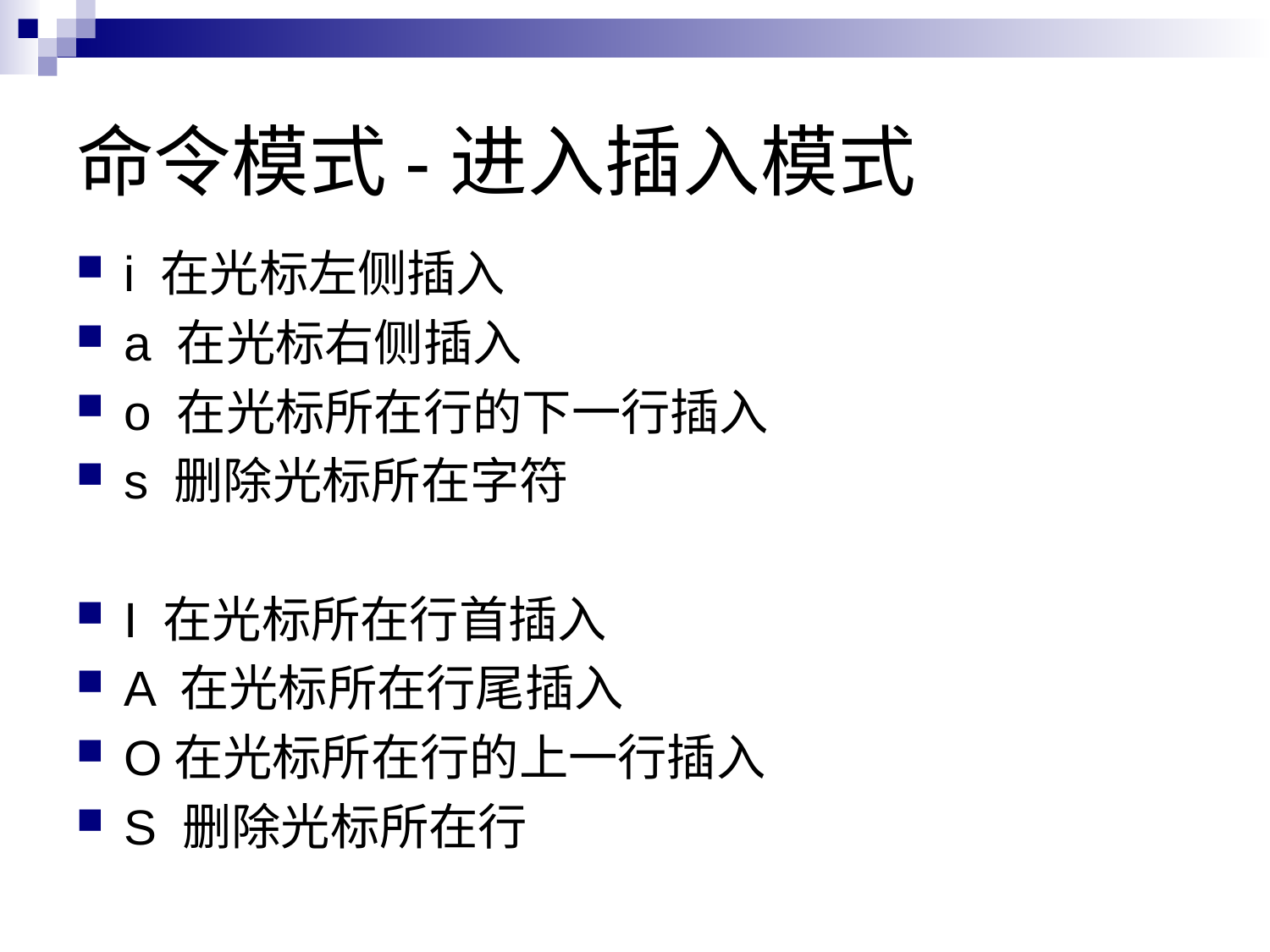

# 命令模式-进入插入模式
i 在光标左侧插入
a 在光标右侧插入
o 在光标所在行的下一行插入
s 删除光标所在字符

I 在光标所在行首插入
A 在光标所在行尾插入
O在光标所在行的上一行插入
S 删除光标所在行